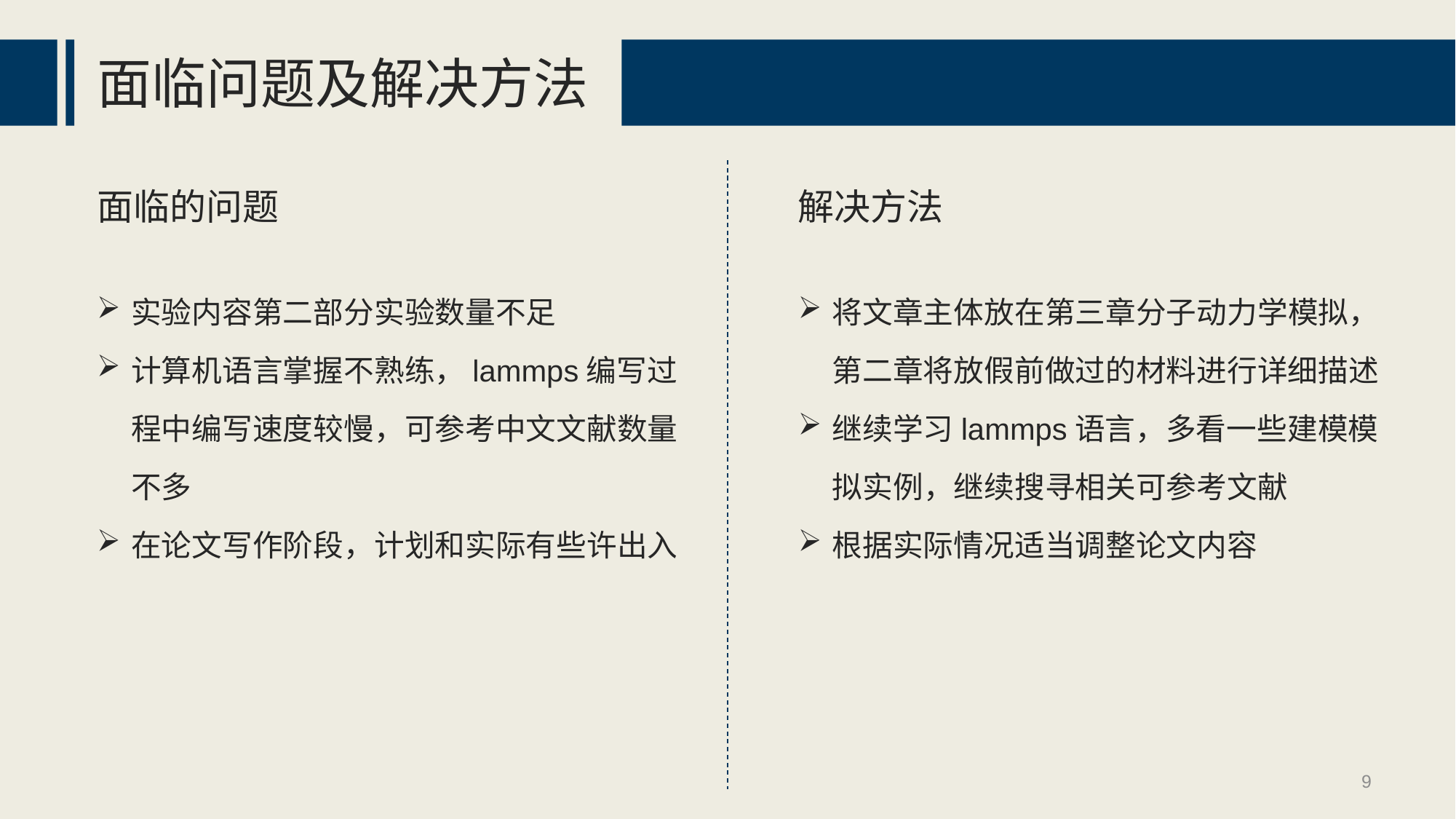

面临问题及解决方法

面临的问题

实验内容第二部分实验数量不足
计算机语言掌握不熟练，lammps编写过程中编写速度较慢，可参考中文文献数量不多
在论文写作阶段，计划和实际有些许出入
解决方法

将文章主体放在第三章分子动力学模拟，第二章将放假前做过的材料进行详细描述
继续学习lammps语言，多看一些建模模拟实例，继续搜寻相关可参考文献
根据实际情况适当调整论文内容
9